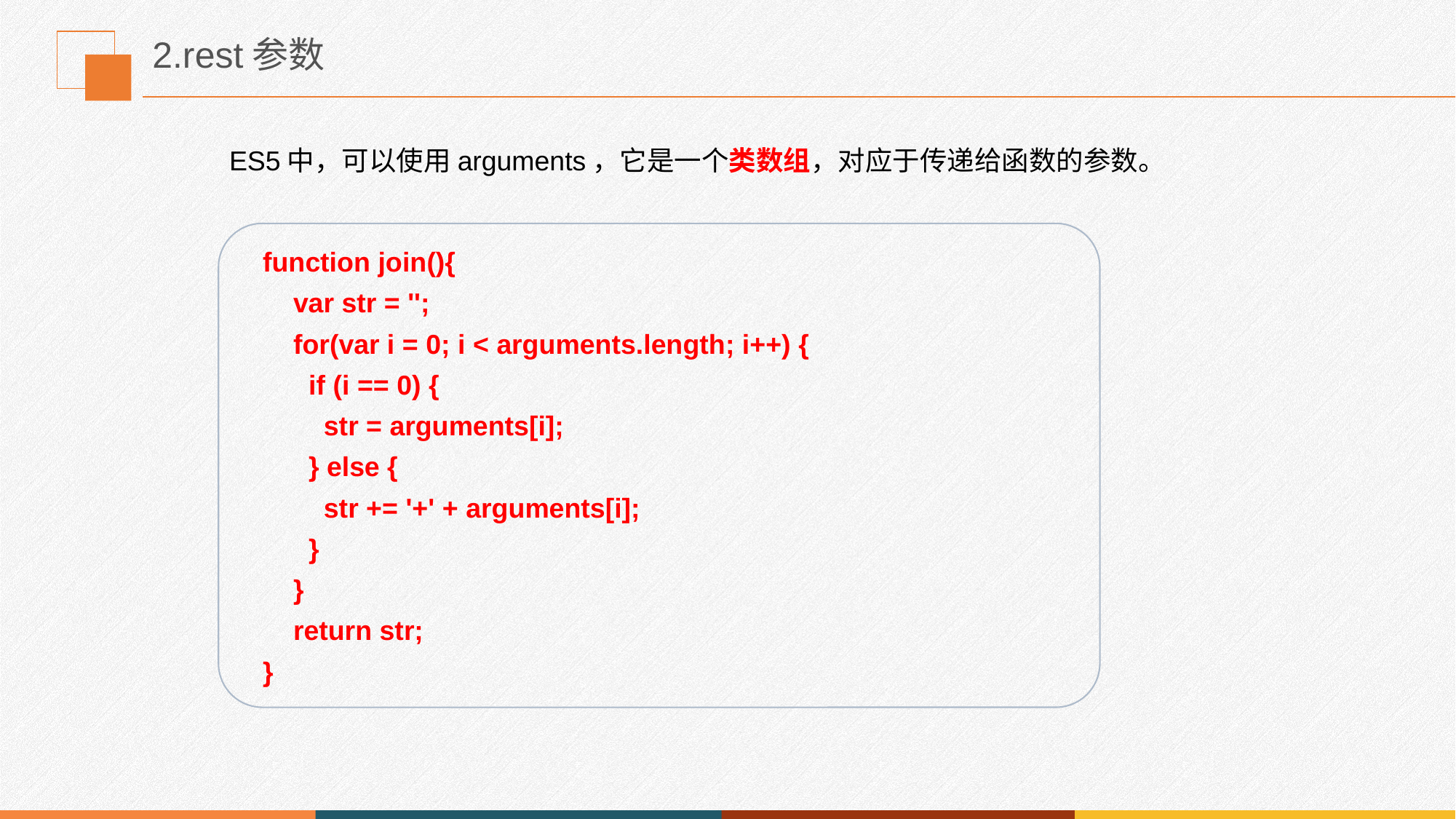

# 2.rest参数
ES5中，可以使用arguments，它是一个类数组，对应于传递给函数的参数。

function join(){
    var str = '';
    for(var i = 0; i < arguments.length; i++) {
      if (i == 0) {
        str = arguments[i];
      } else {
        str += '+' + arguments[i];
      }
    }
    return str;
}